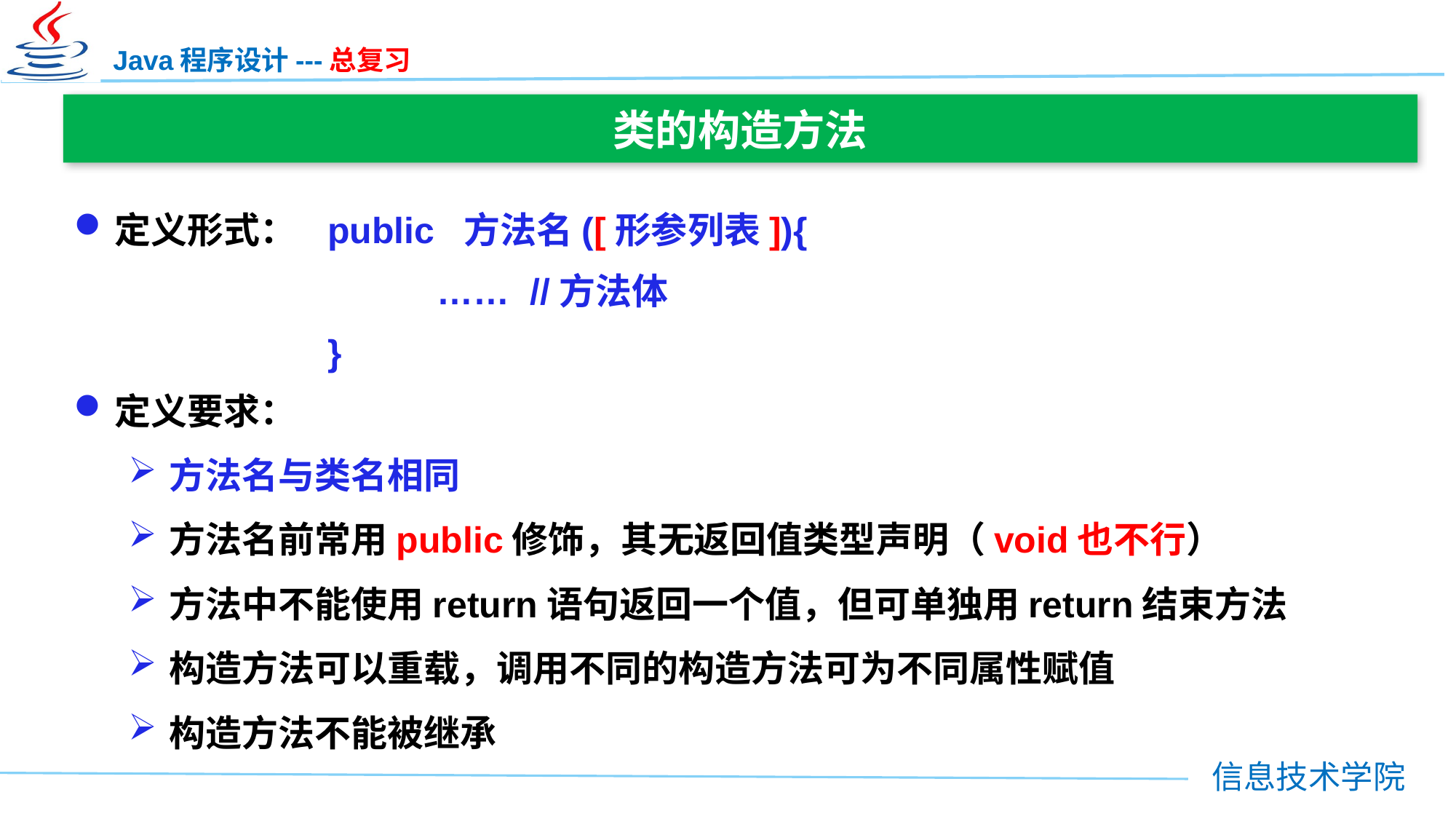

类的构造方法
定义形式：
public  方法名([形参列表]){
	……  //方法体
}
定义要求：
方法名与类名相同
方法名前常用public修饰，其无返回值类型声明（void也不行）
方法中不能使用return语句返回一个值，但可单独用return结束方法
构造方法可以重载，调用不同的构造方法可为不同属性赋值
构造方法不能被继承